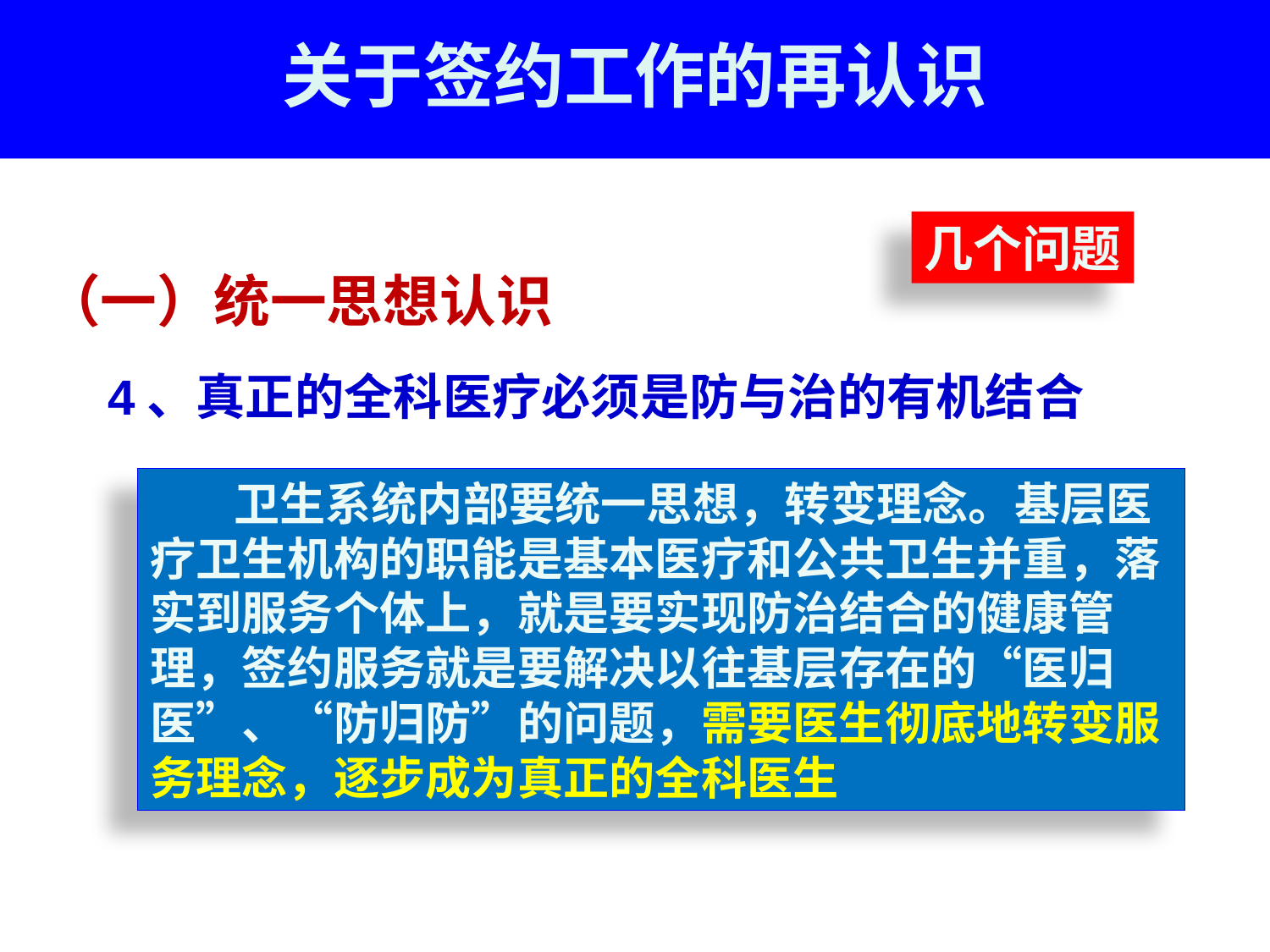

关于签约工作的再认识
几个问题
（一）统一思想认识
4、真正的全科医疗必须是防与治的有机结合
       卫生系统内部要统一思想，转变理念。基层医疗卫生机构的职能是基本医疗和公共卫生并重，落实到服务个体上，就是要实现防治结合的健康管理，签约服务就是要解决以往基层存在的“医归医”、“防归防”的问题，需要医生彻底地转变服务理念，逐步成为真正的全科医生